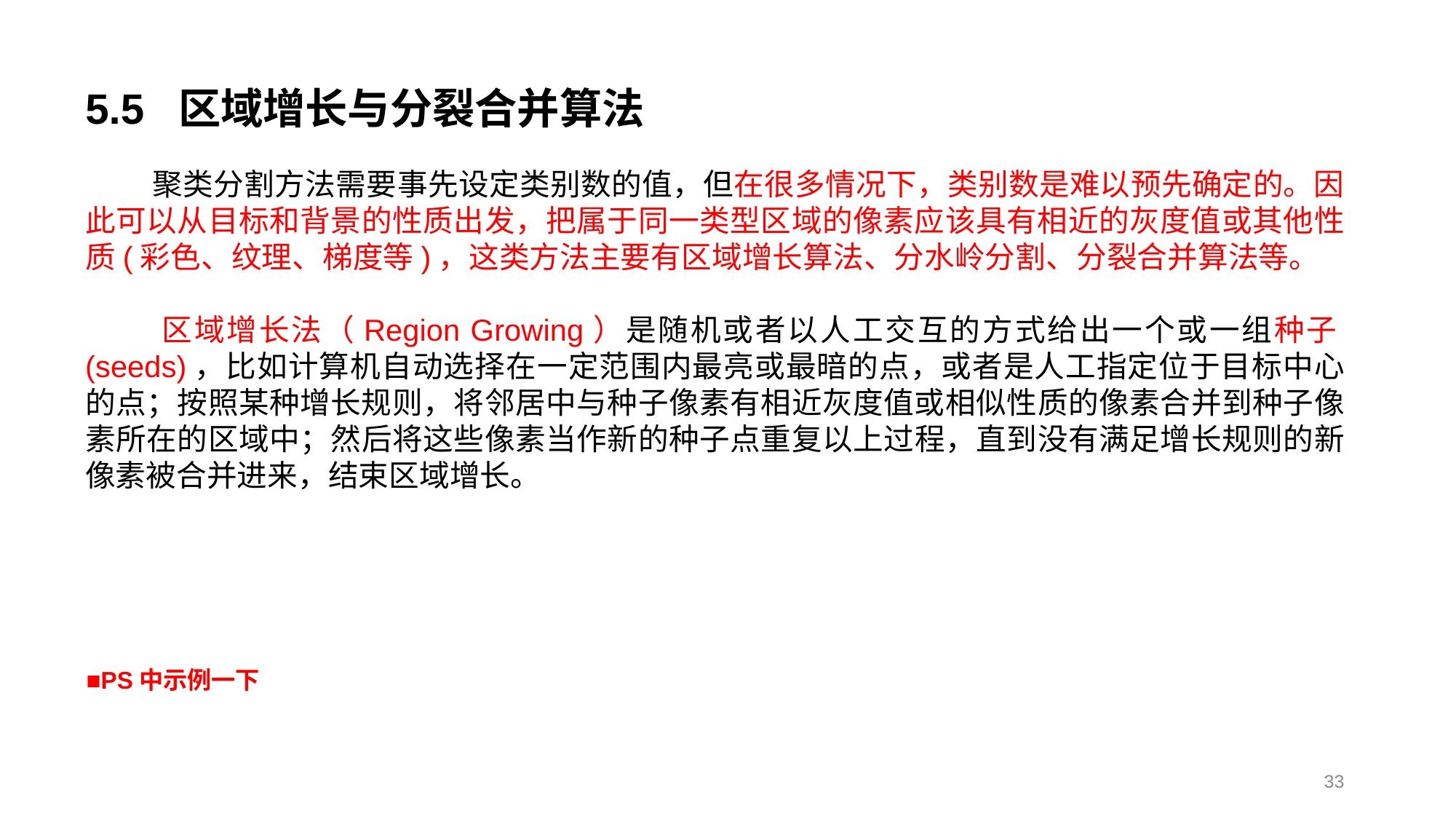

# 5.5  区域增长与分裂合并算法
    聚类分割方法需要事先设定类别数的值，但在很多情况下，类别数是难以预先确定的。因此可以从目标和背景的性质出发，把属于同一类型区域的像素应该具有相近的灰度值或其他性质(彩色、纹理、梯度等)，这类方法主要有区域增长算法、分水岭分割、分裂合并算法等。

    区域增长法（Region Growing）是随机或者以人工交互的方式给出一个或一组种子(seeds)，比如计算机自动选择在一定范围内最亮或最暗的点，或者是人工指定位于目标中心的点；按照某种增长规则，将邻居中与种子像素有相近灰度值或相似性质的像素合并到种子像素所在的区域中；然后将这些像素当作新的种子点重复以上过程，直到没有满足增长规则的新像素被合并进来，结束区域增长。
■PS中示例一下
33